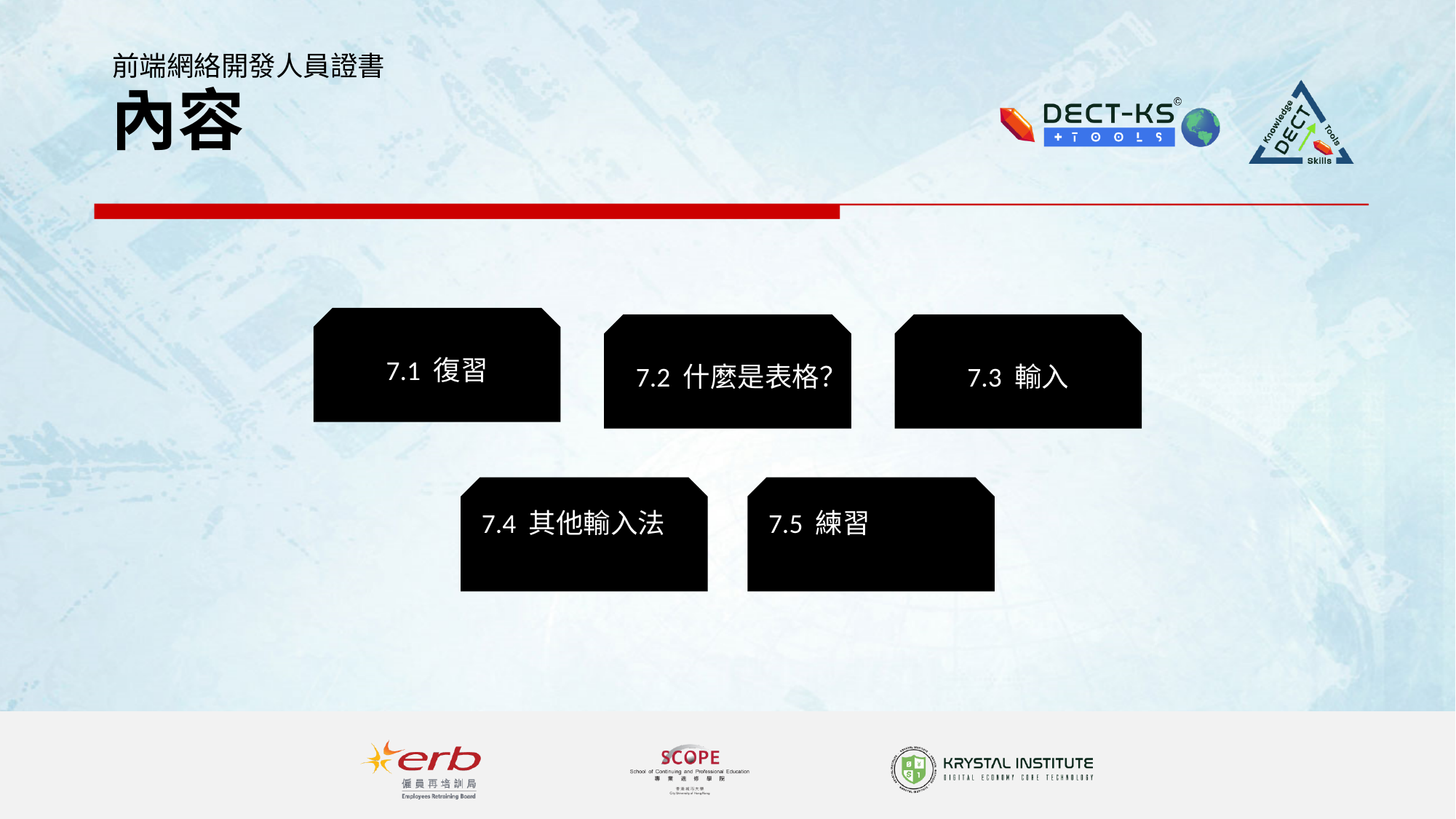

# 內容
7.1 復習
7.2 什麼是表格？
7.3 輸入
7.4 其他輸入法

7.5 練習